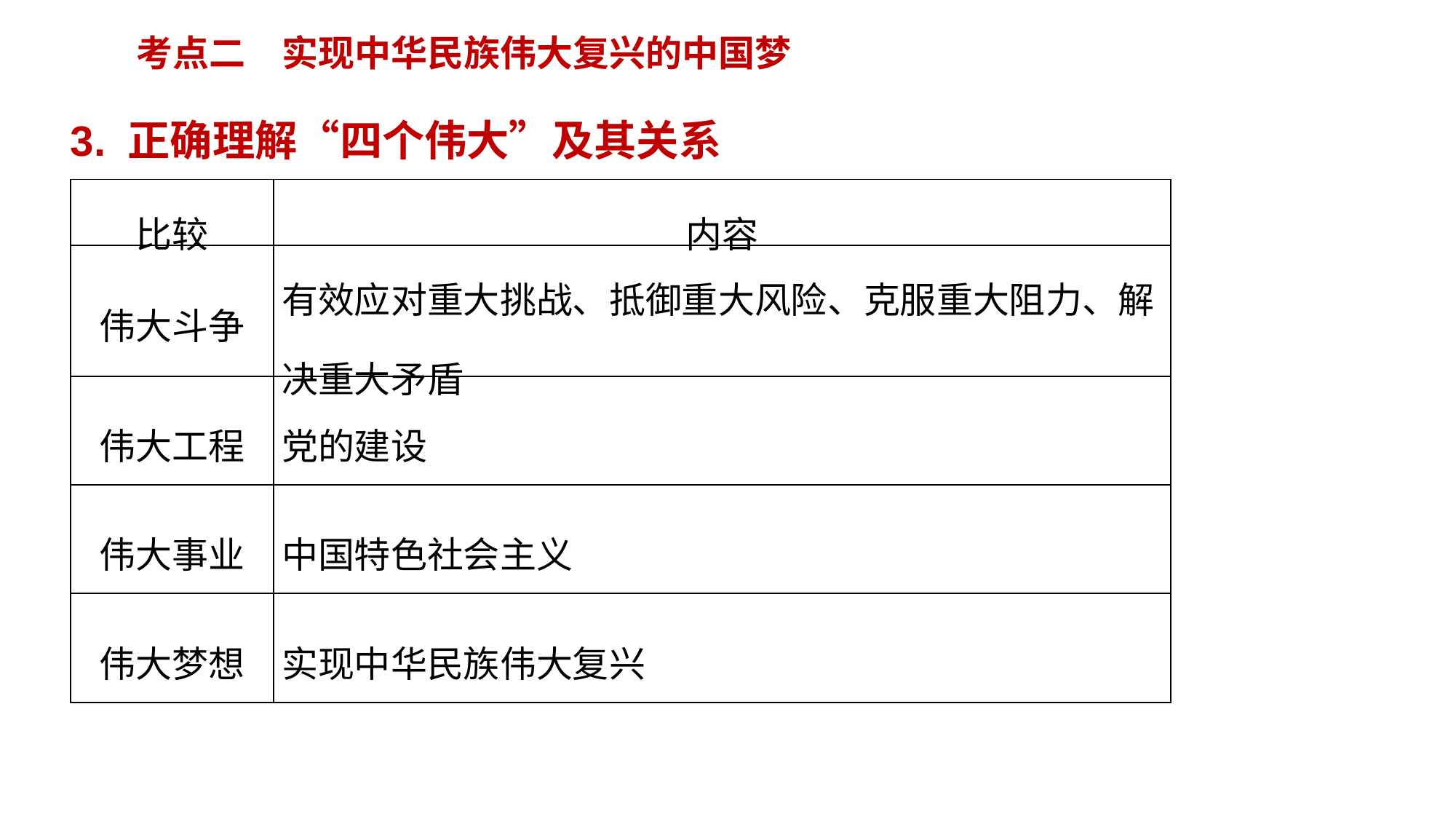

考点二　实现中华民族伟大复兴的中国梦
3. 正确理解“四个伟大”及其关系

| 比较 | 内容 |
| --- | --- |
| 伟大斗争 | 有效应对重大挑战、抵御重大风险、克服重大阻力、解决重大矛盾 |
| 伟大工程 | 党的建设 |
| 伟大事业 | 中国特色社会主义 |
| 伟大梦想 | 实现中华民族伟大复兴 |